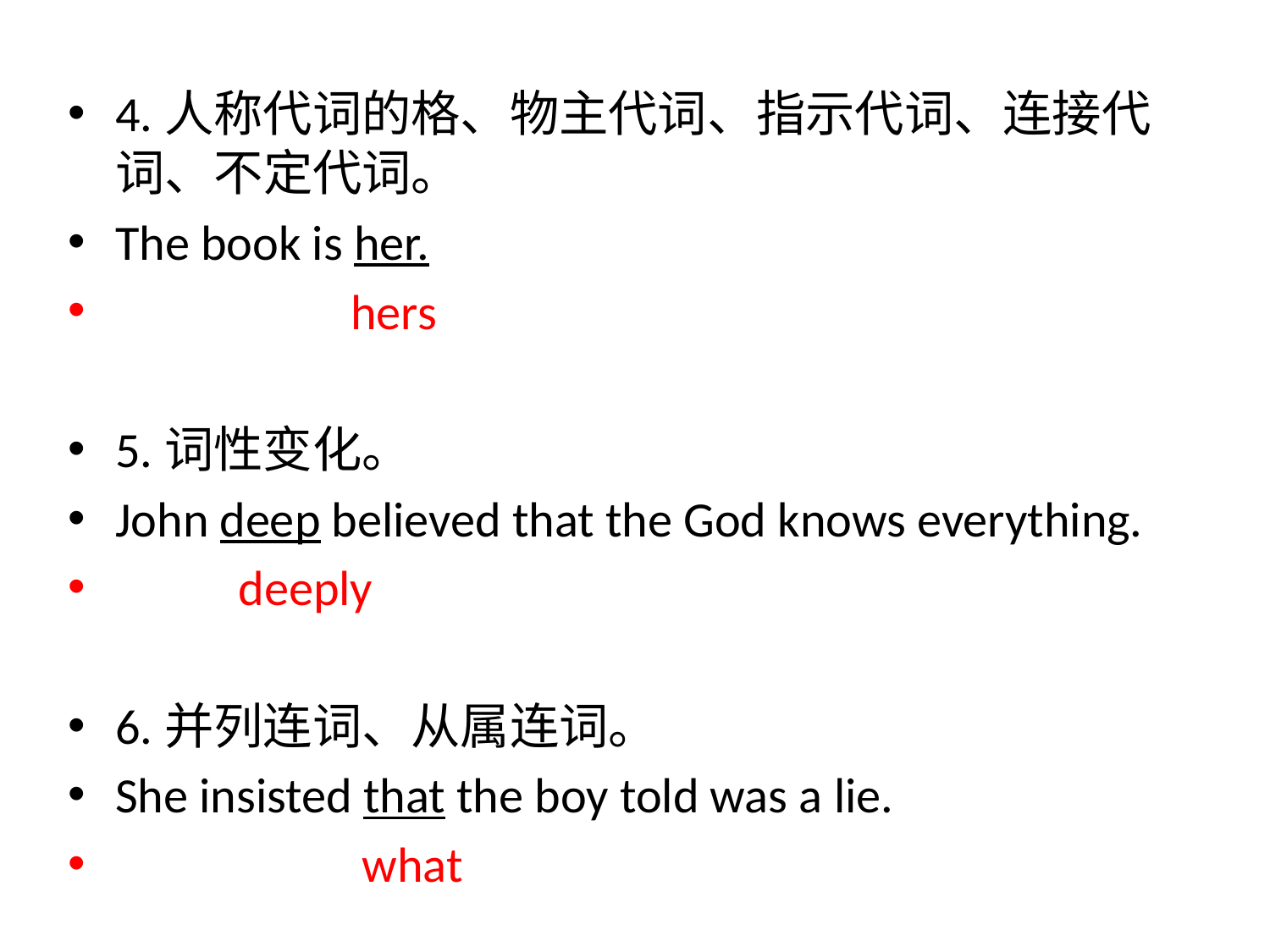

4.人称代词的格、物主代词、指示代词、连接代词、不定代词。
The book is her.
                     hers

5.词性变化。
John deep believed that the God knows everything.
           deeply

6.并列连词、从属连词。
She insisted that the boy told was a lie.
                      what